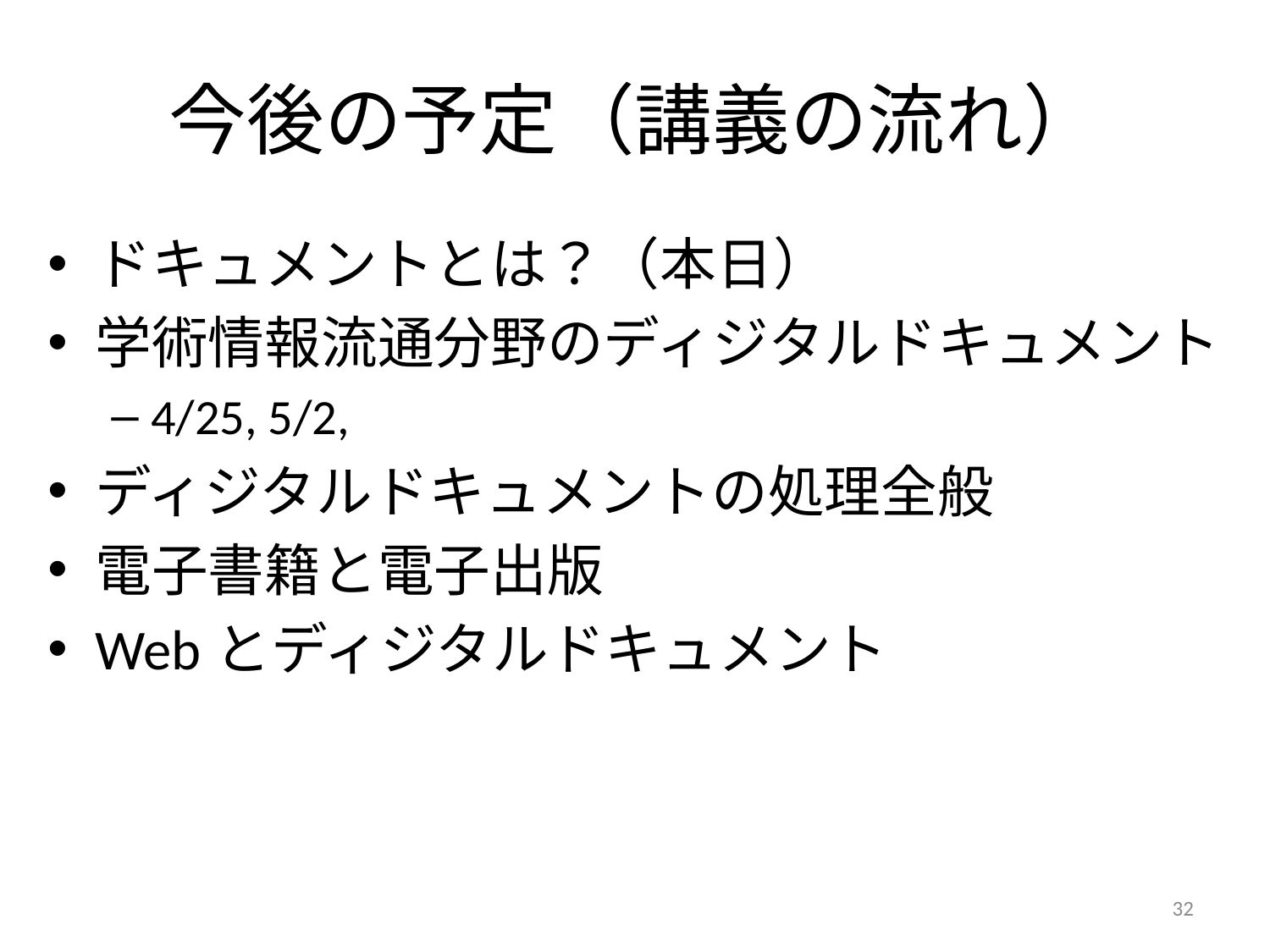

# 今後の予定（講義の流れ）
ドキュメントとは？（本日）
学術情報流通分野のディジタルドキュメント
4/25, 5/2,
ディジタルドキュメントの処理全般
電子書籍と電子出版
Webとディジタルドキュメント
32